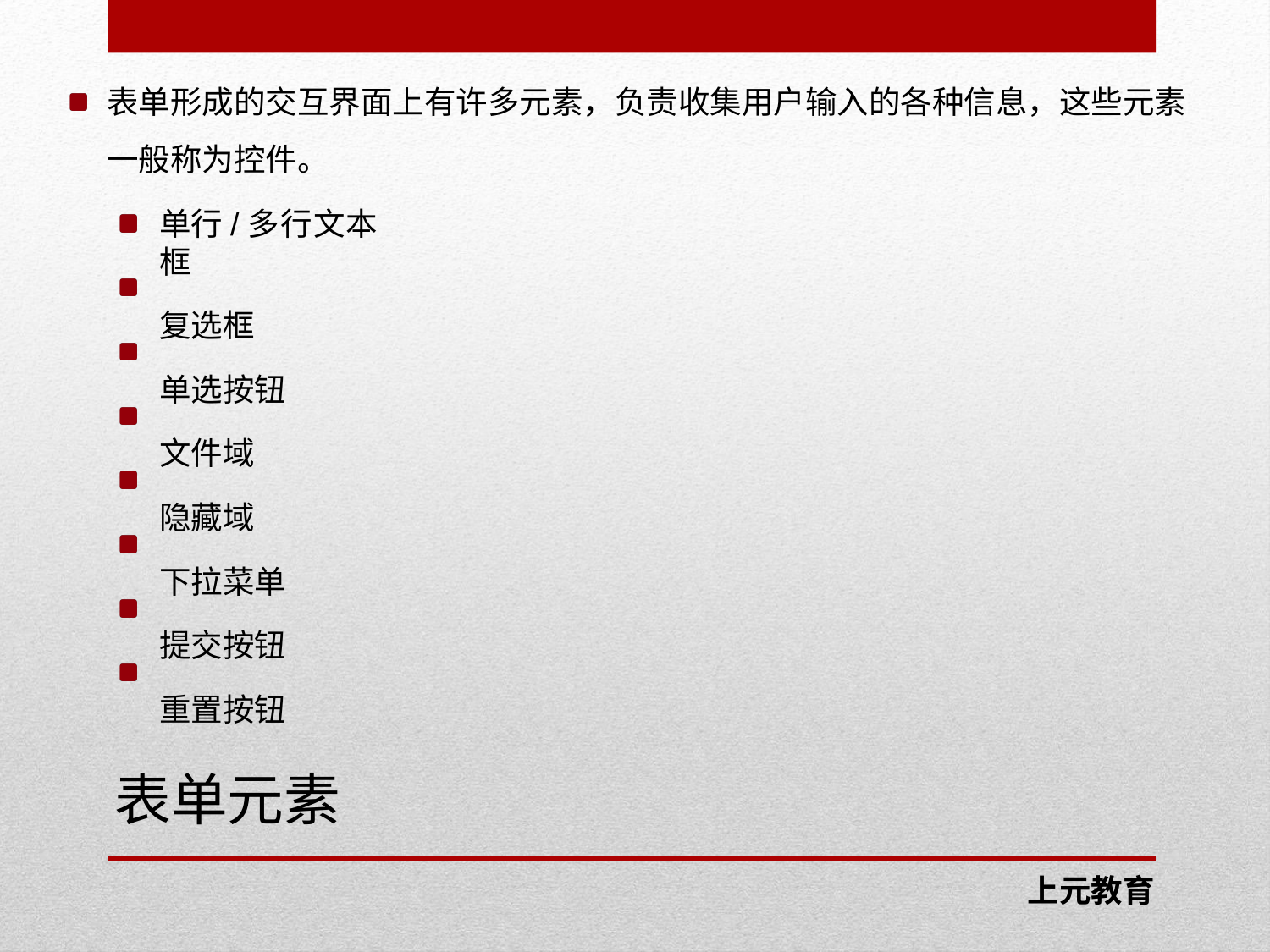

# 表单形成的交互界面上有许多元素，负责收集用户输入的各种信息，这些元素 一般称为控件。

单行/多行文本框
复选框 单选按钮 文件域 隐藏域 下拉菜单 提交按钮 重置按钮

表单元素

             上元教育